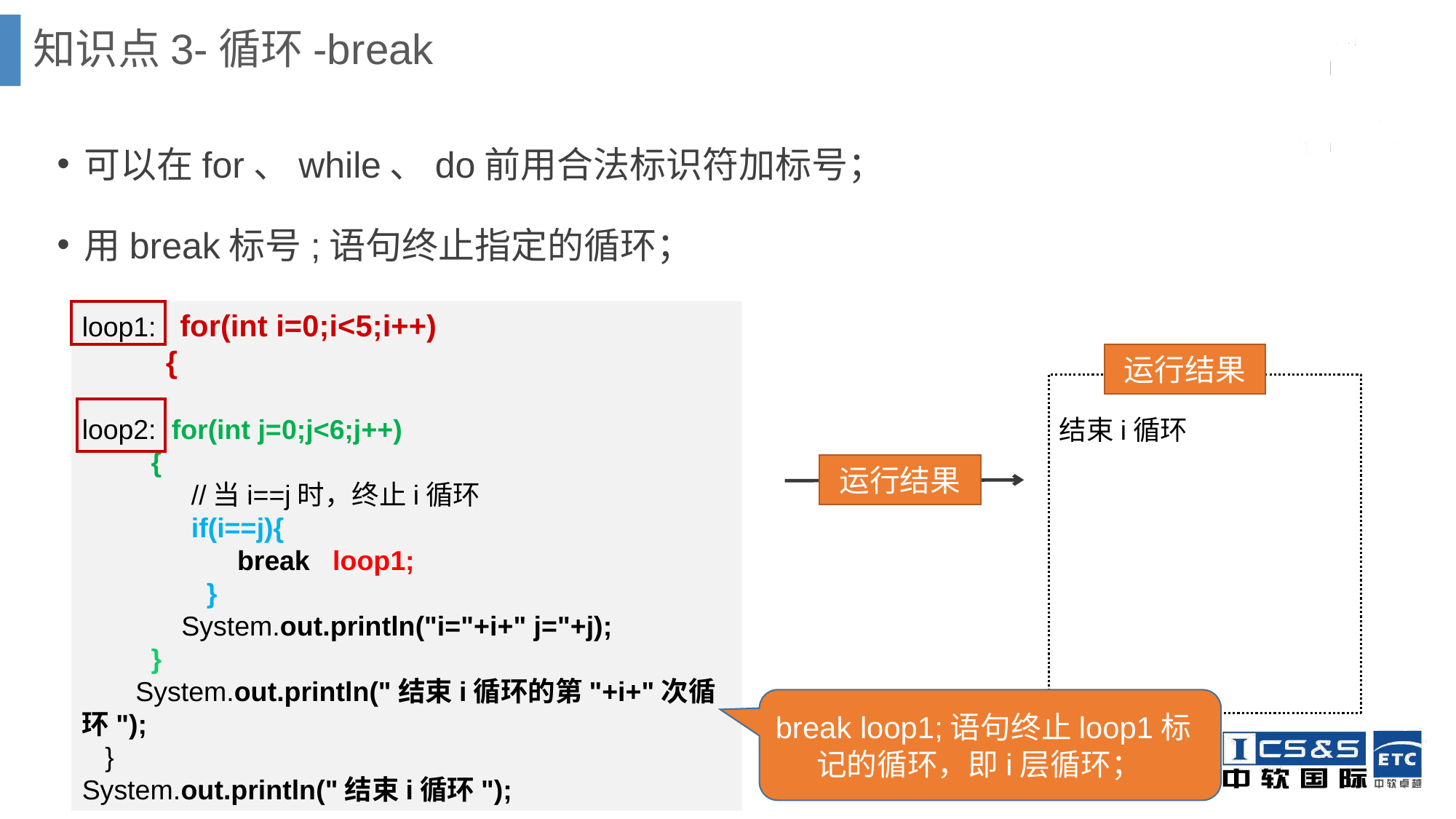

知识点3-循环-break
可以在for、while、do前用合法标识符加标号；
用break标号;语句终止指定的循环；
loop1:   for(int i=0;i<5;i++)
          {

loop2:  for(int j=0;j<6;j++)
         {
//当i==j时，终止i循环
if(i==j){
      break   loop1;
  }
             System.out.println("i="+i+" j="+j);
         }
       System.out.println("结束i循环的第"+i+"次循环");
   }
System.out.println("结束i循环");

运行结果

结束i循环

运行结果
break loop1;语句终止loop1标记的循环，即i层循环；